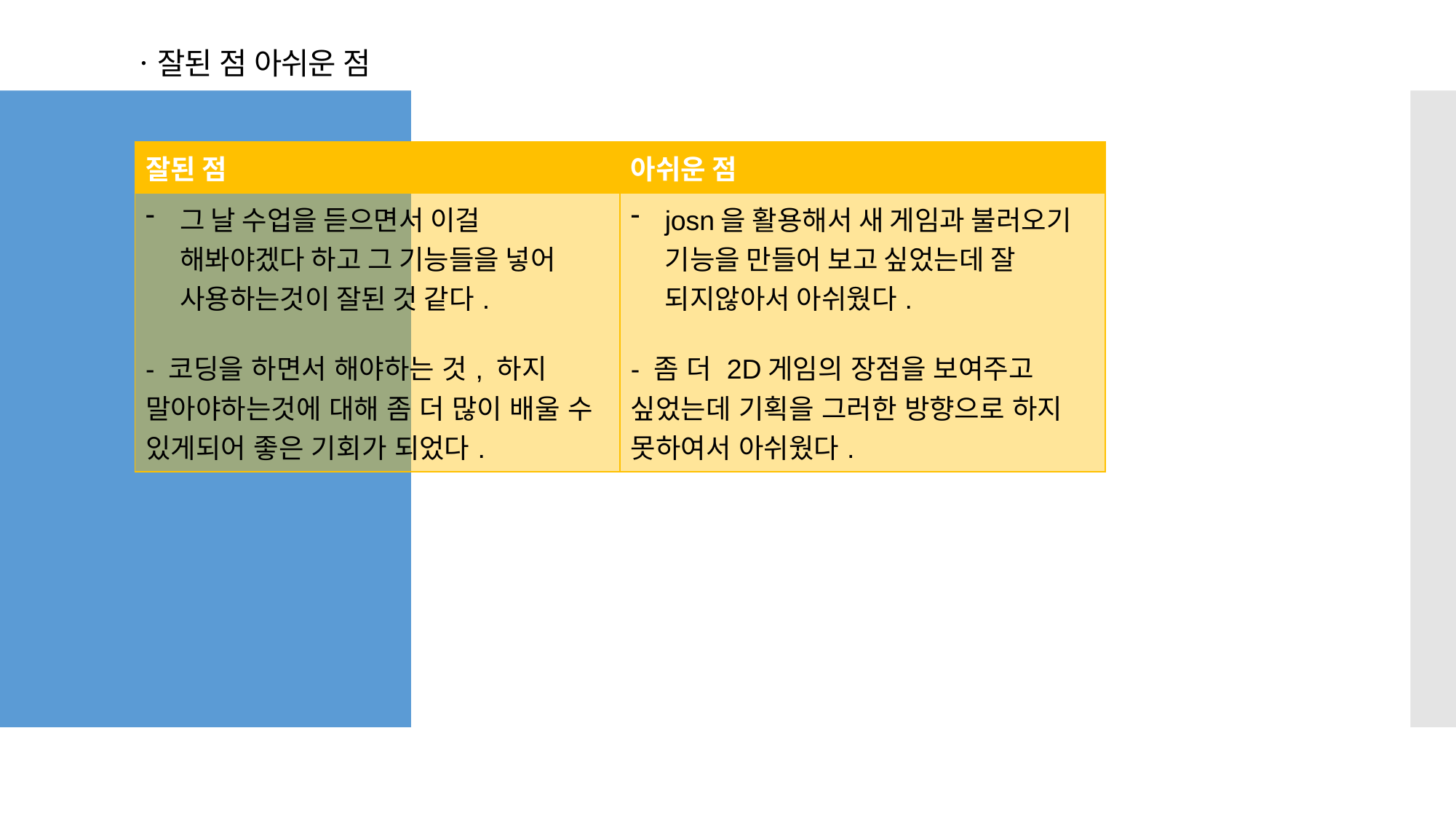

ㆍ잘된 점 아쉬운 점
| 잘된 점 | 아쉬운 점 |
| --- | --- |
| 그 날 수업을 듣으면서 이걸 해봐야겠다 하고 그 기능들을 넣어 사용하는것이 잘된 것 같다. - 코딩을 하면서 해야하는 것, 하지 말아야하는것에 대해 좀 더 많이 배울 수 있게되어 좋은 기회가 되었다. | josn을 활용해서 새 게임과 불러오기 기능을 만들어 보고 싶었는데 잘 되지않아서 아쉬웠다. - 좀 더 2D게임의 장점을 보여주고 싶었는데 기획을 그러한 방향으로 하지 못하여서 아쉬웠다. |